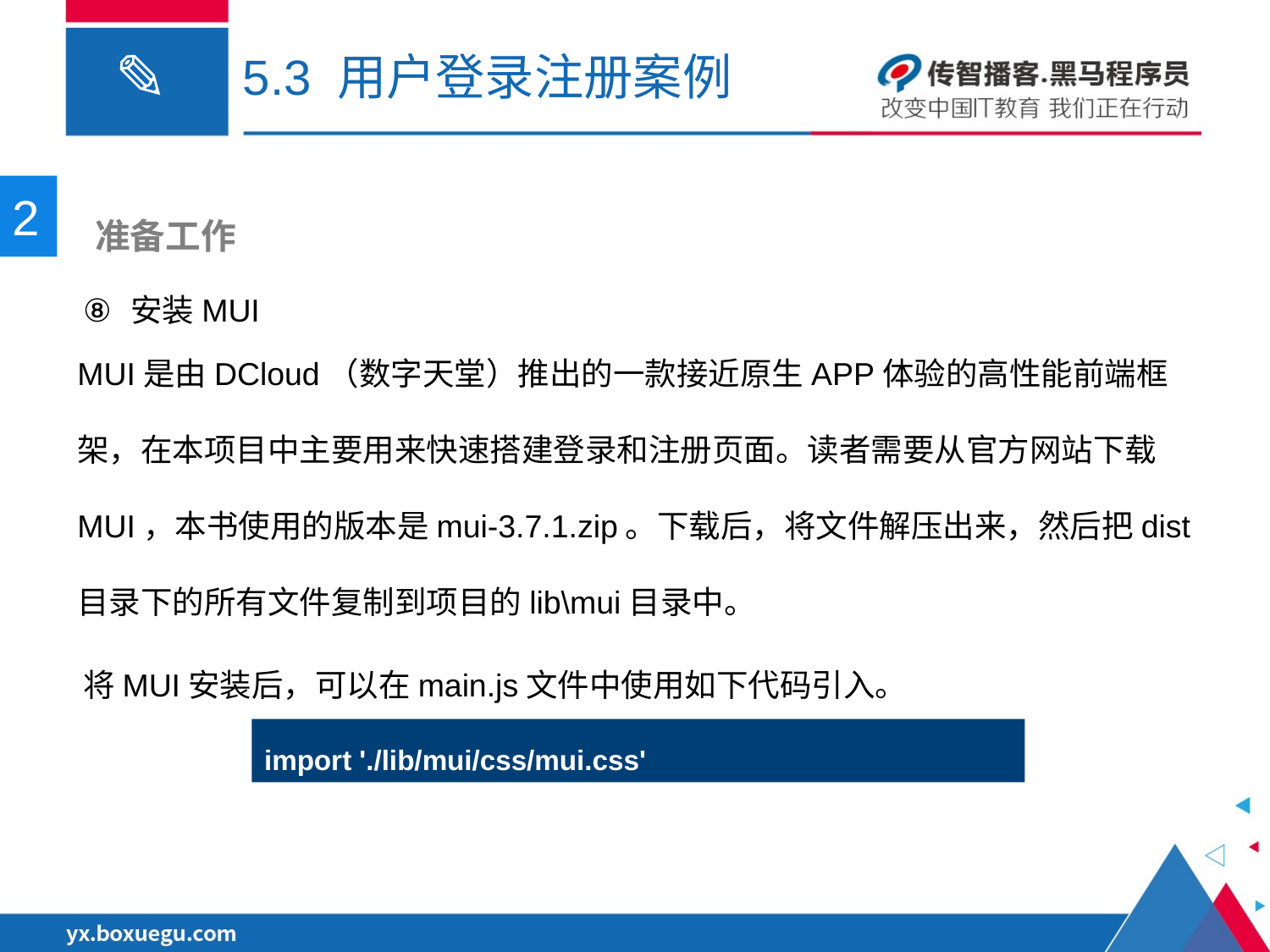

# 5.3 用户登录注册案例

2
  准备工作
安装MUI
MUI是由DCloud（数字天堂）推出的一款接近原生APP体验的高性能前端框架，在本项目中主要用来快速搭建登录和注册页面。读者需要从官方网站下载MUI，本书使用的版本是mui-3.7.1.zip。下载后，将文件解压出来，然后把dist目录下的所有文件复制到项目的lib\mui目录中。
将MUI安装后，可以在main.js文件中使用如下代码引入。
import './lib/mui/css/mui.css'